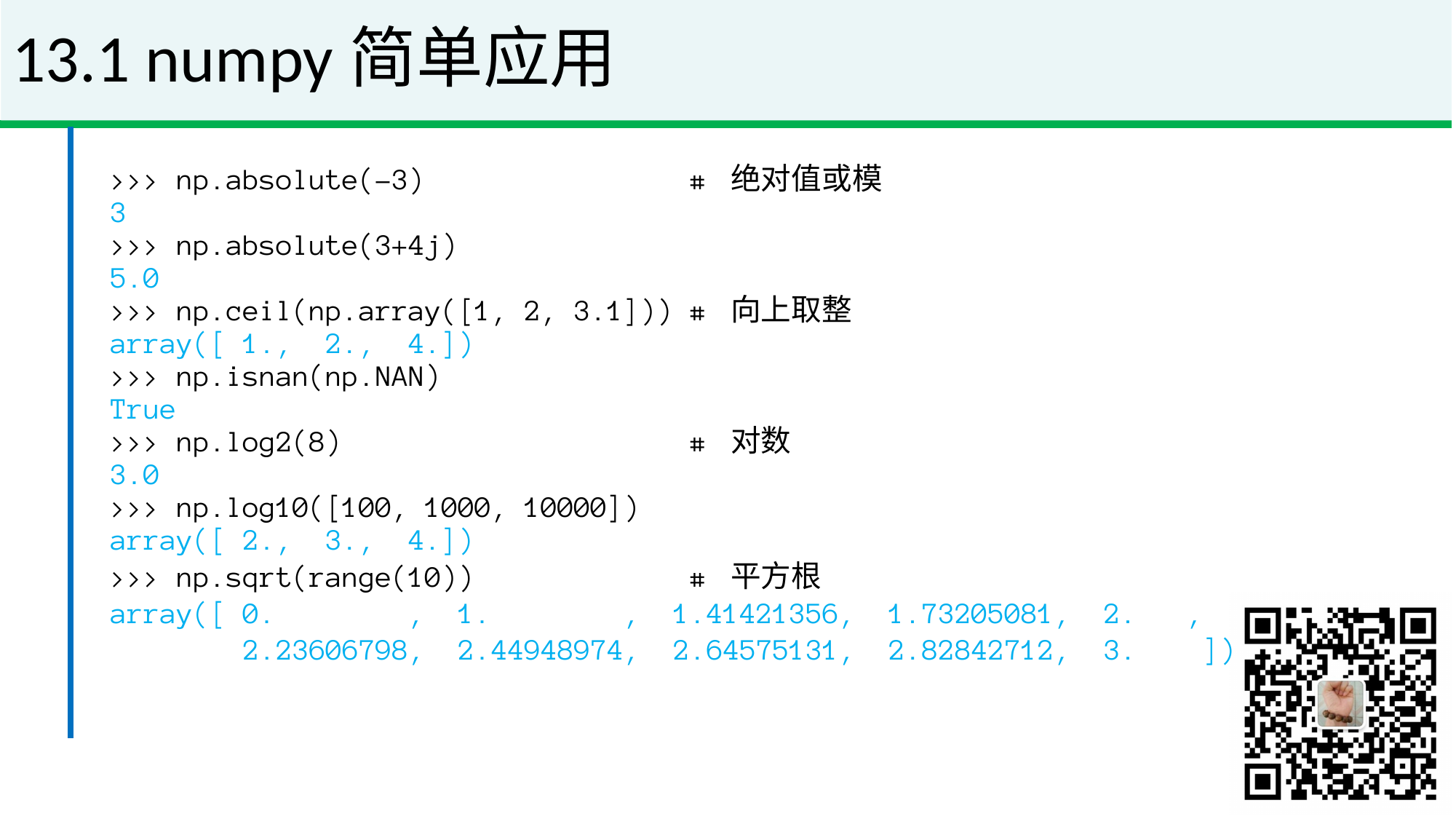

# 13.1 numpy简单应用
>>> np.absolute(-3)                # 绝对值或模
3
>>> np.absolute(3+4j)
5.0
>>> np.ceil(np.array([1, 2, 3.1])) # 向上取整
array([ 1.,  2.,  4.])
>>> np.isnan(np.NAN)
True
>>> np.log2(8)                     # 对数
3.0
>>> np.log10([100, 1000, 10000])
array([ 2.,  3.,  4.])
>>> np.sqrt(range(10))             # 平方根
array([ 0.        ,  1.        ,  1.41421356,  1.73205081,  2.   ,
        2.23606798,  2.44948974,  2.64575131,  2.82842712,  3.    ])